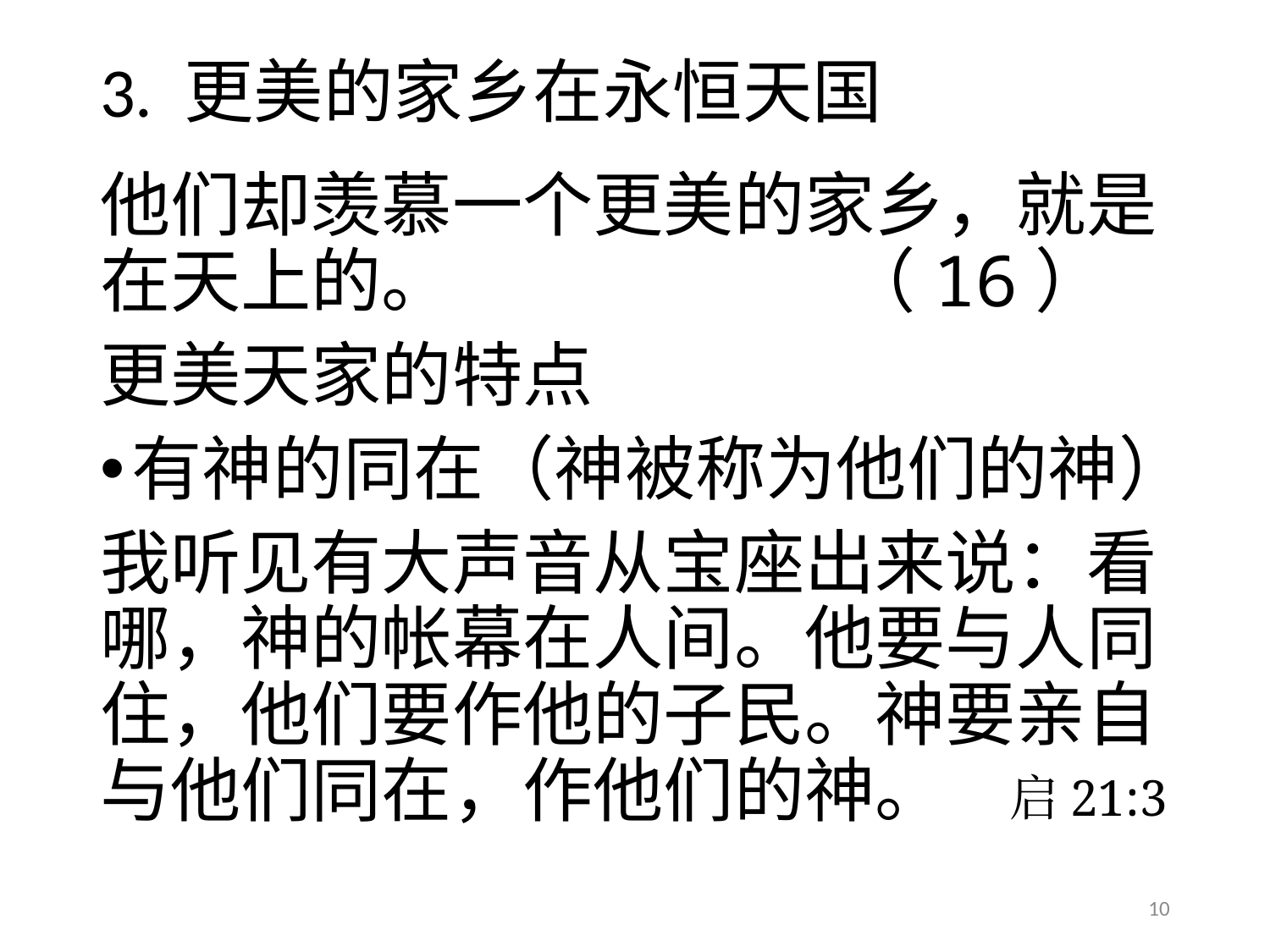

# 3. 更美的家乡在永恒天国
他们却羡慕一个更美的家乡，就是在天上的。    		       （16）
更美天家的特点
有神的同在（神被称为他们的神）
我听见有大声音从宝座出来说：看哪，神的帐幕在人间。他要与人同住，他们要作他的子民。神要亲自与他们同在，作他们的神。    启21:3
10